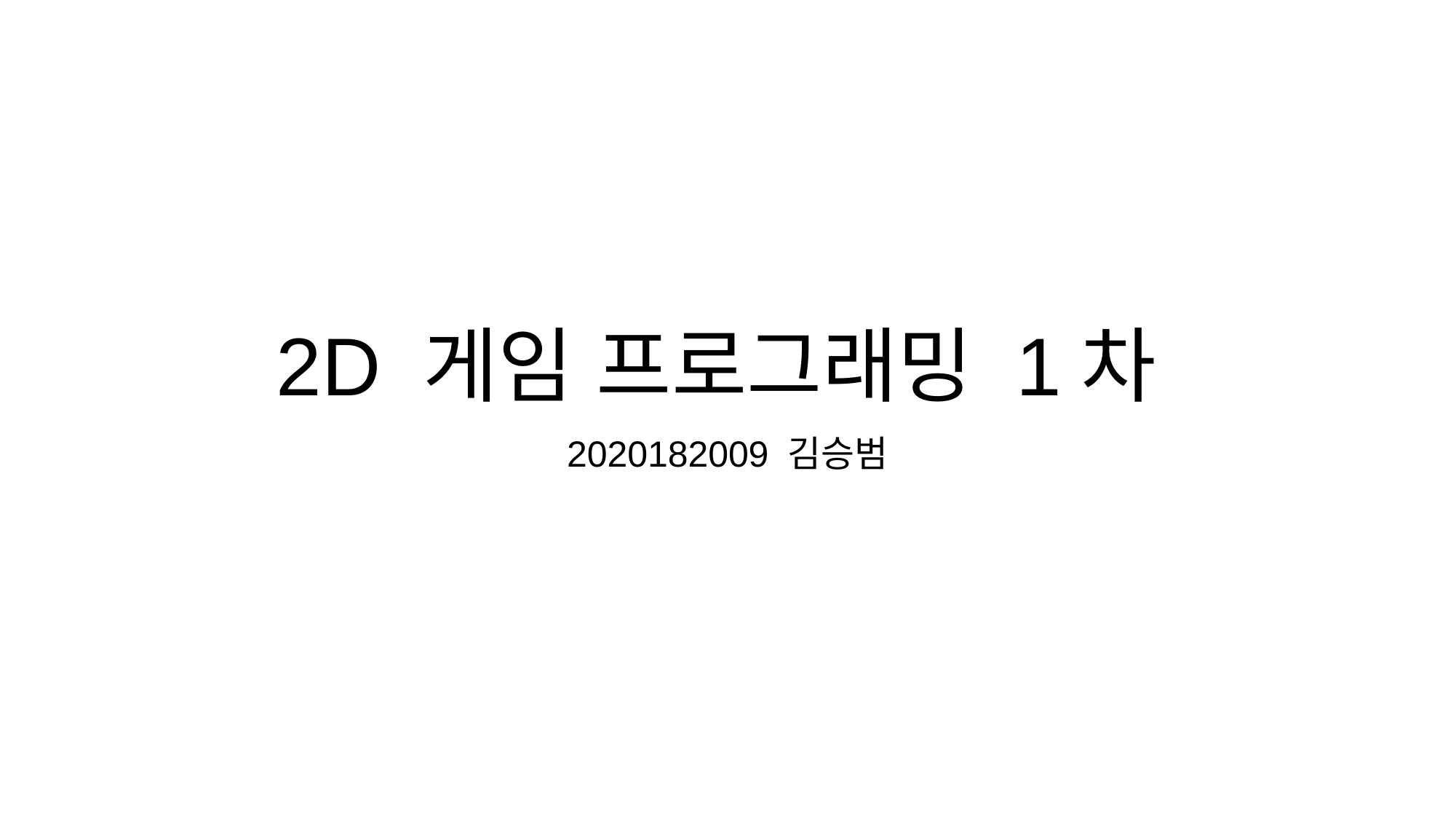

# 2D 게임 프로그래밍 1차
2020182009 김승범